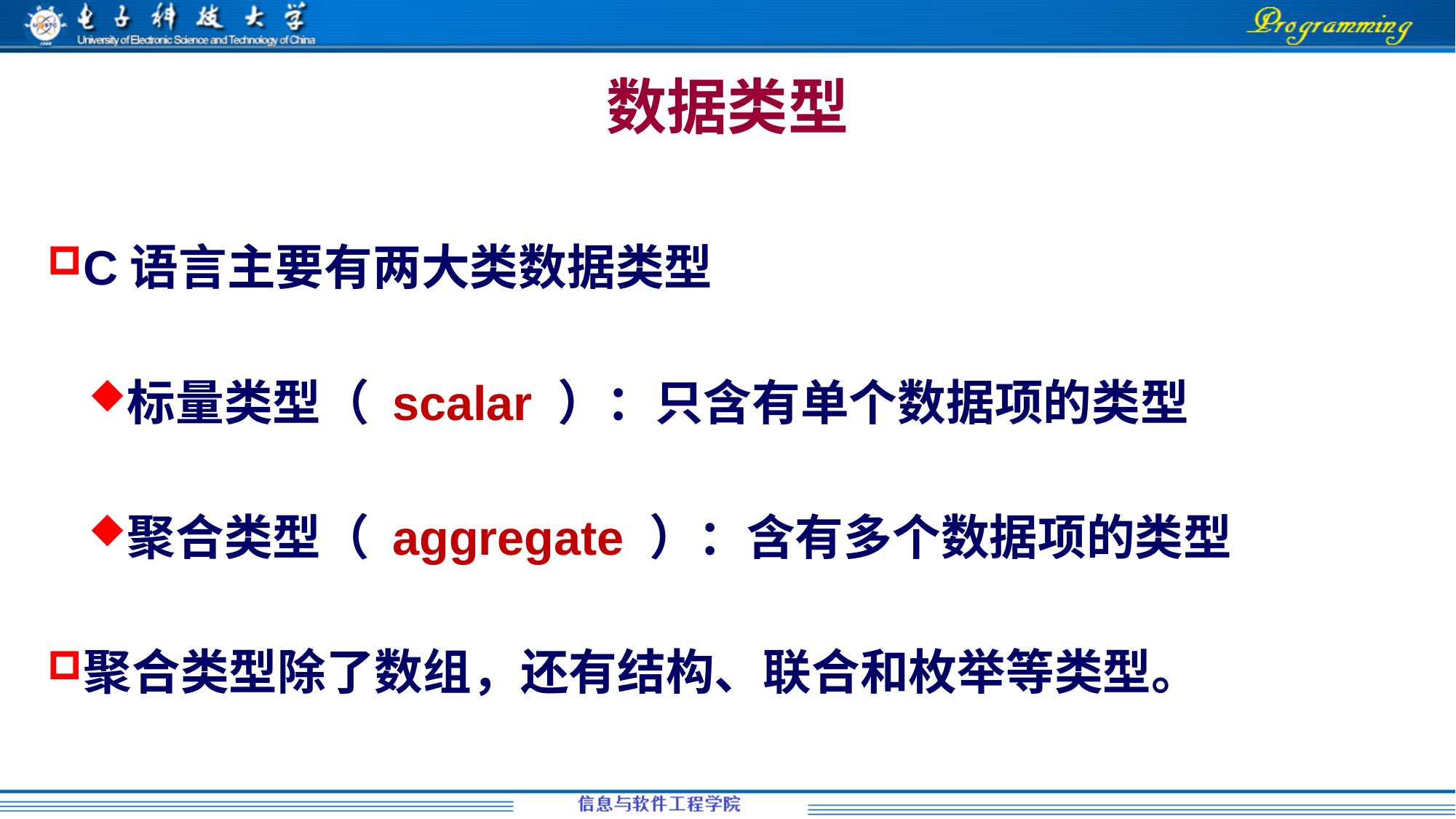

# 数据类型
C语言主要有两大类数据类型
标量类型（ scalar ）：只含有单个数据项的类型
聚合类型（ aggregate ）：含有多个数据项的类型
聚合类型除了数组，还有结构、联合和枚举等类型。